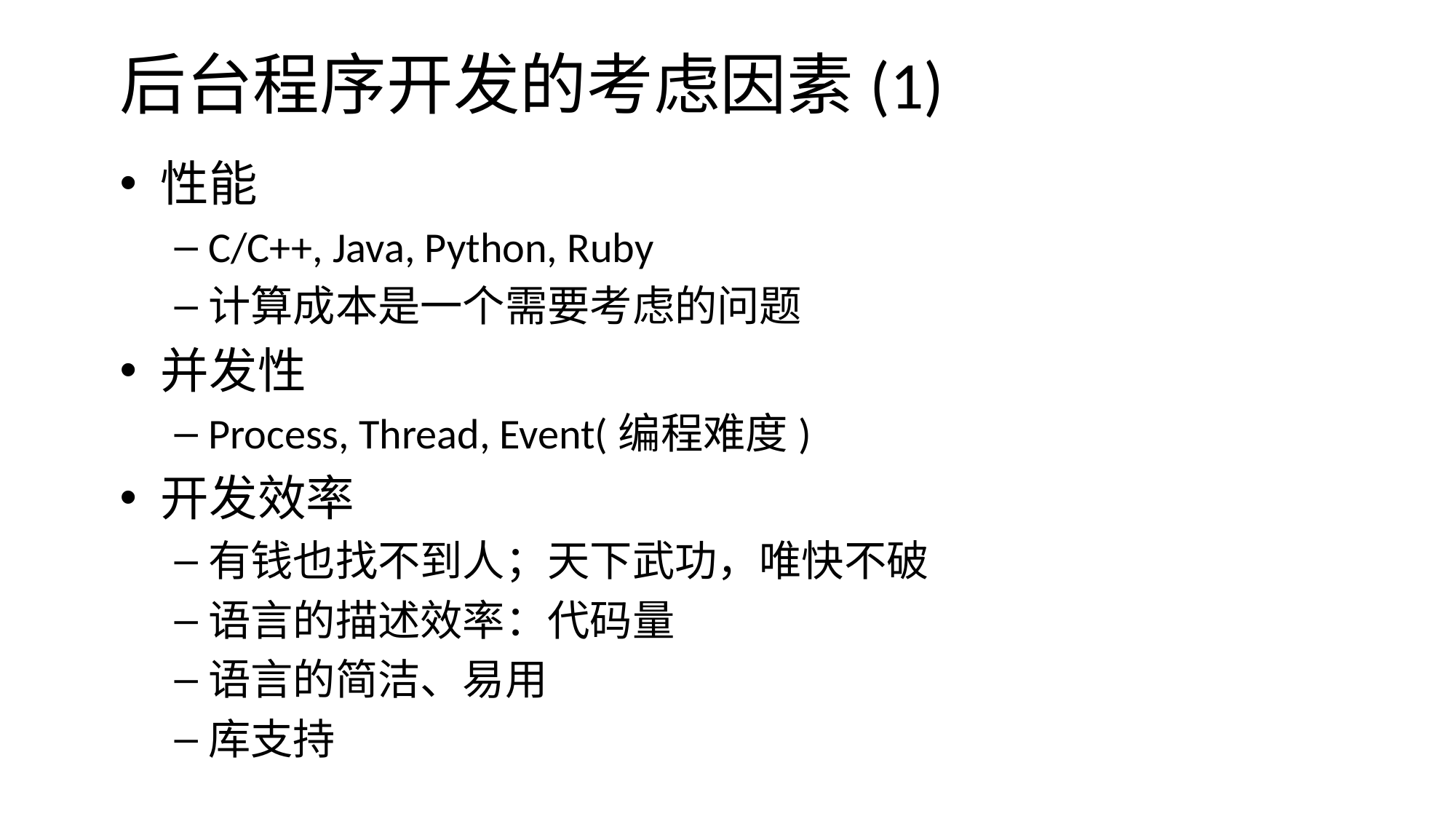

# 后台程序开发的考虑因素(1)
性能
C/C++, Java, Python, Ruby
计算成本是一个需要考虑的问题
并发性
Process, Thread, Event(编程难度)
开发效率
有钱也找不到人；天下武功，唯快不破
语言的描述效率：代码量
语言的简洁、易用
库支持